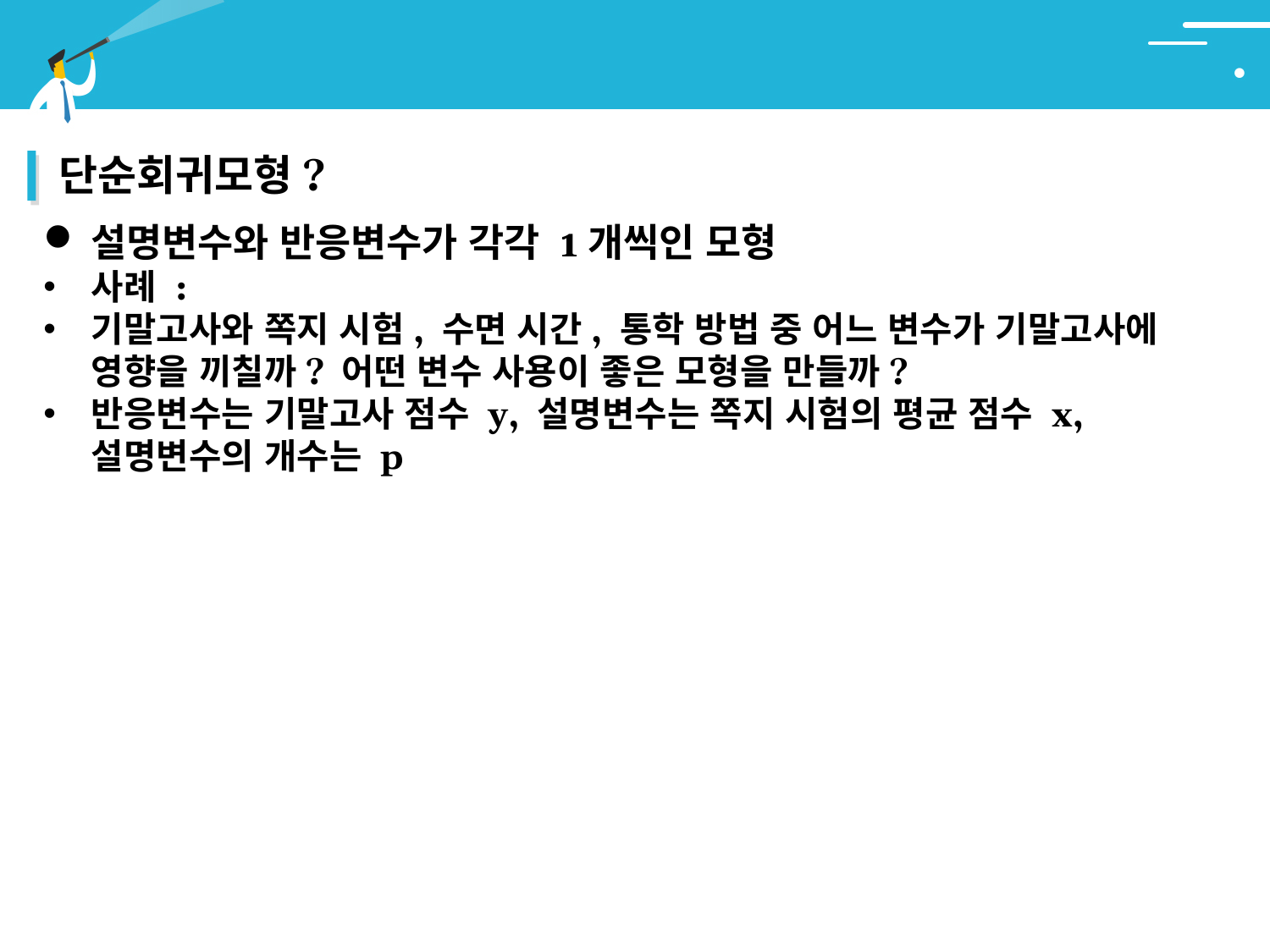

# 3. 최적 회귀
단순회귀모형?

설명변수와 반응변수가 각각 1개씩인 모형
사례 :
기말고사와 쪽지 시험, 수면 시간, 통학 방법 중 어느 변수가 기말고사에 영향을 끼칠까? 어떤 변수 사용이 좋은 모형을 만들까?
반응변수는 기말고사 점수 y, 설명변수는 쪽지 시험의 평균 점수 x, 설명변수의 개수는 p